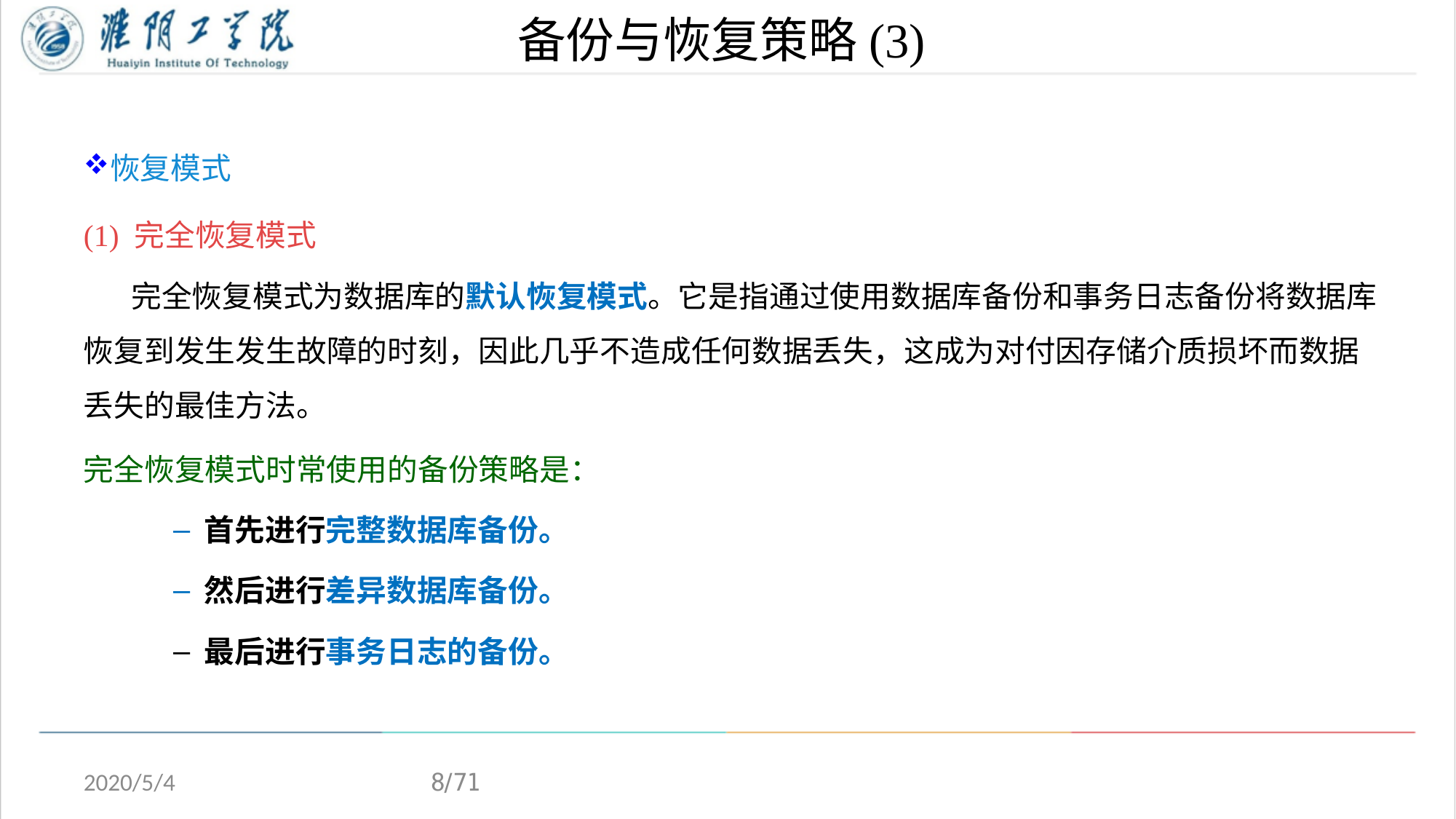

# 备份与恢复策略(3)
恢复模式
(1) 完全恢复模式
      完全恢复模式为数据库的默认恢复模式。它是指通过使用数据库备份和事务日志备份将数据库恢复到发生发生故障的时刻，因此几乎不造成任何数据丢失，这成为对付因存储介质损坏而数据丢失的最佳方法。
完全恢复模式时常使用的备份策略是：
 首先进行完整数据库备份。
 然后进行差异数据库备份。
 最后进行事务日志的备份。
8/71
2020/5/4